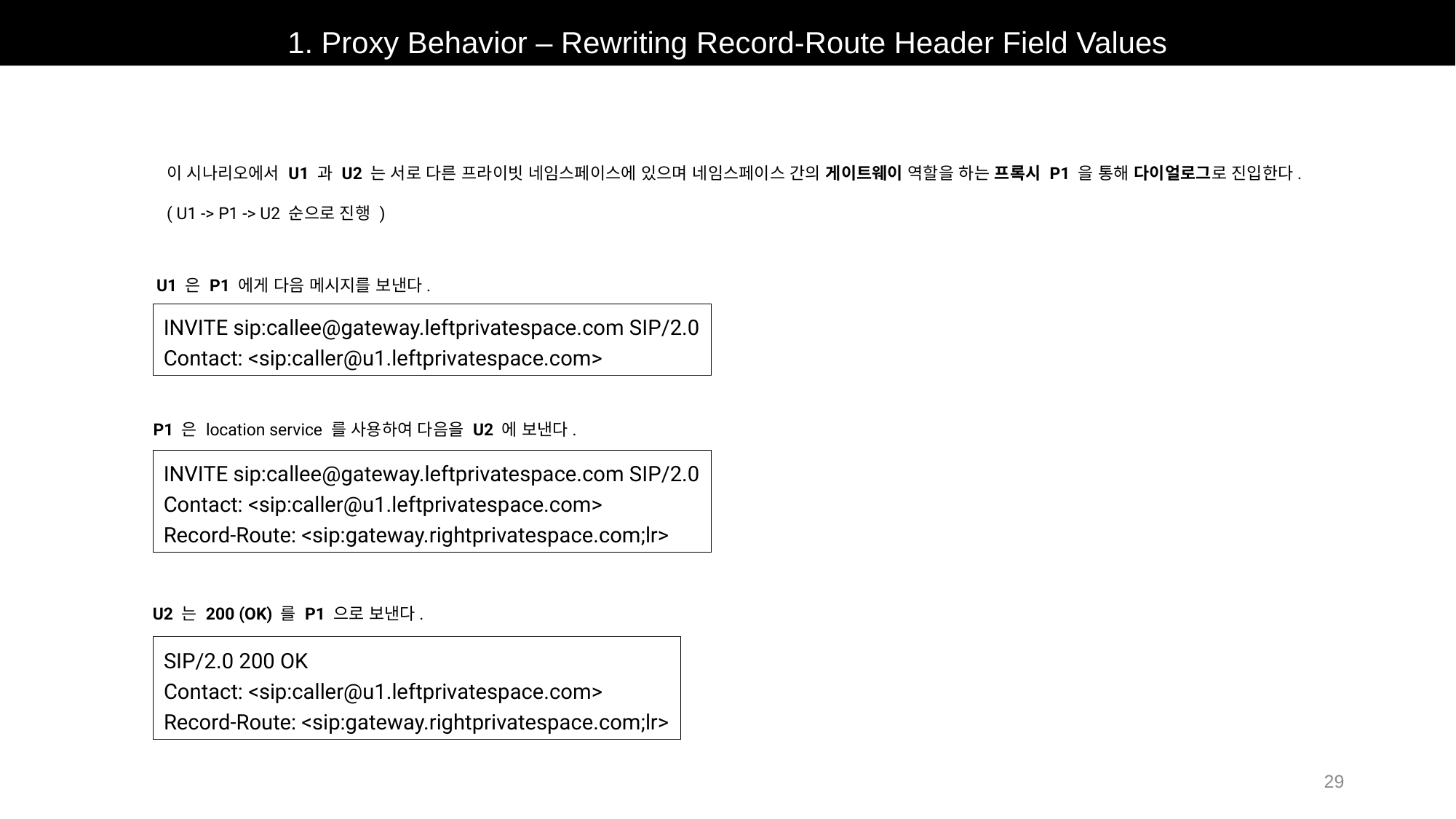

# 1. Proxy Behavior – Rewriting Record-Route Header Field Values
이 시나리오에서 U1 과 U2 는 서로 다른 프라이빗 네임스페이스에 있으며 네임스페이스 간의 게이트웨이 역할을 하는 프록시 P1 을 통해 다이얼로그로 진입한다.
( U1 -> P1 -> U2 순으로 진행 )
U1 은 P1 에게 다음 메시지를 보낸다.
INVITE sip:callee@gateway.leftprivatespace.com SIP/2.0
Contact: <sip:caller@u1.leftprivatespace.com>
P1 은 location service 를 사용하여 다음을 U2 에 보낸다.
INVITE sip:callee@gateway.leftprivatespace.com SIP/2.0
Contact: <sip:caller@u1.leftprivatespace.com>
Record-Route: <sip:gateway.rightprivatespace.com;lr>
U2 는 200 (OK) 를 P1 으로 보낸다.
SIP/2.0 200 OK
Contact: <sip:caller@u1.leftprivatespace.com>
Record-Route: <sip:gateway.rightprivatespace.com;lr>
29